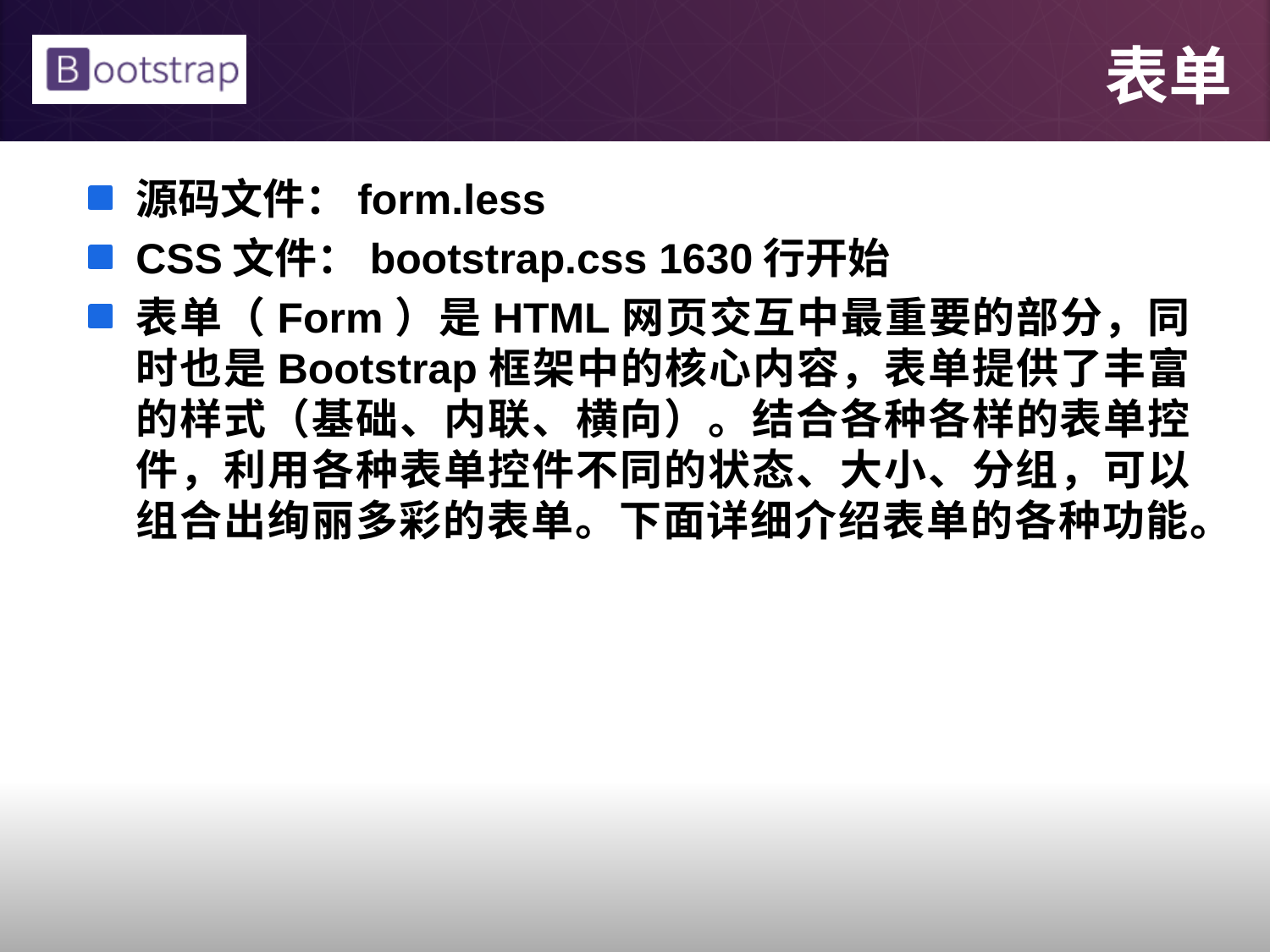

# 表单
源码文件：form.less
CSS文件：bootstrap.css 1630行开始
表单（Form）是HTML网页交互中最重要的部分，同时也是Bootstrap框架中的核心内容，表单提供了丰富的样式（基础、内联、横向）。结合各种各样的表单控件，利用各种表单控件不同的状态、大小、分组，可以组合出绚丽多彩的表单。下面详细介绍表单的各种功能。